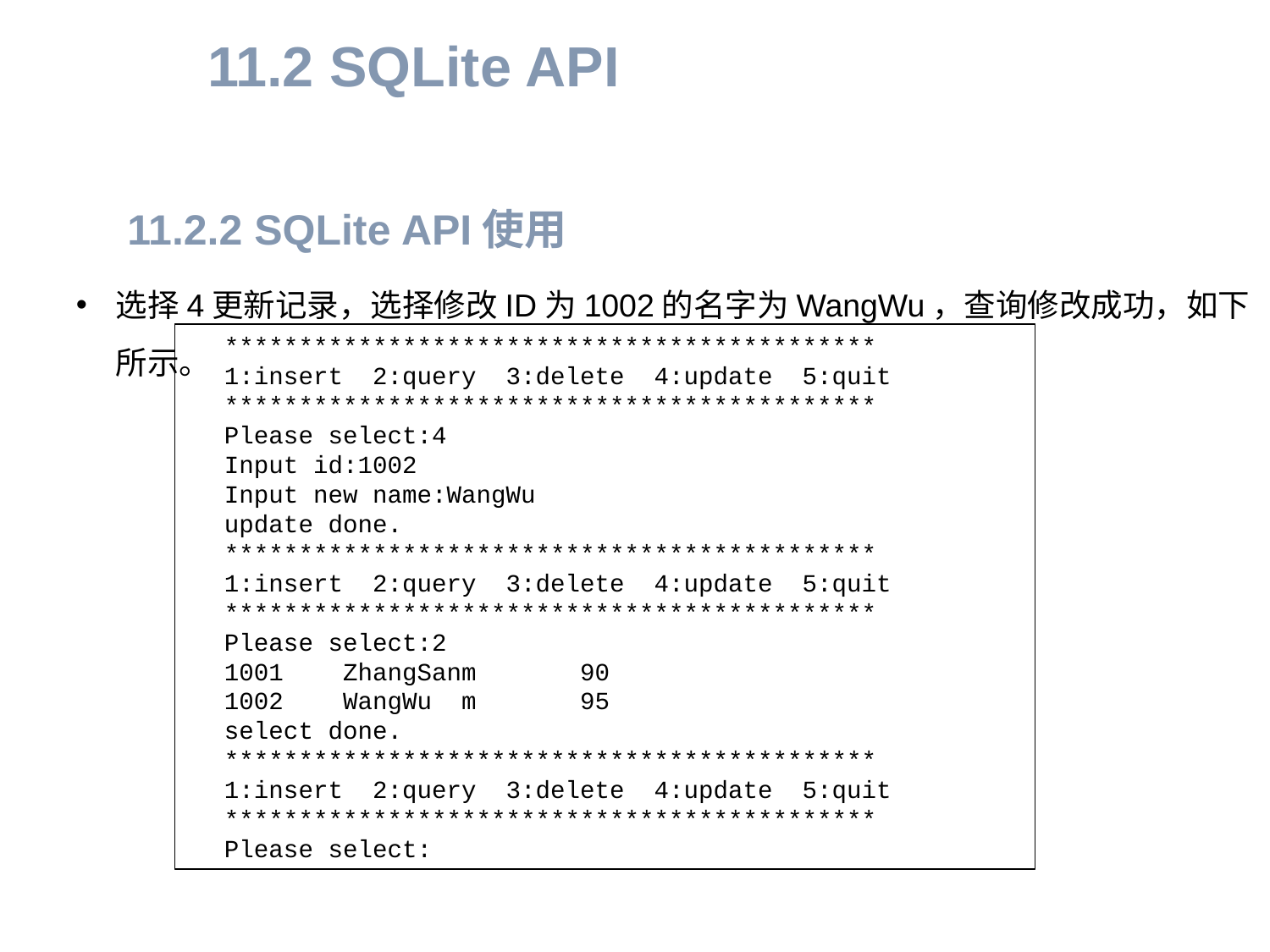

11.2 SQLite API
11.2.2 SQLite API使用
选择4更新记录，选择修改ID为1002的名字为WangWu，查询修改成功，如下所示。
********************************************
1:insert  2:query  3:delete  4:update  5:quit
********************************************
Please select:4
Input id:1002
Input new name:WangWu
update done.
********************************************
1:insert  2:query  3:delete  4:update  5:quit
********************************************
Please select:2
1001    ZhangSanm       90
1002    WangWu  m       95
select done.
********************************************
1:insert  2:query  3:delete  4:update  5:quit
********************************************
Please select: